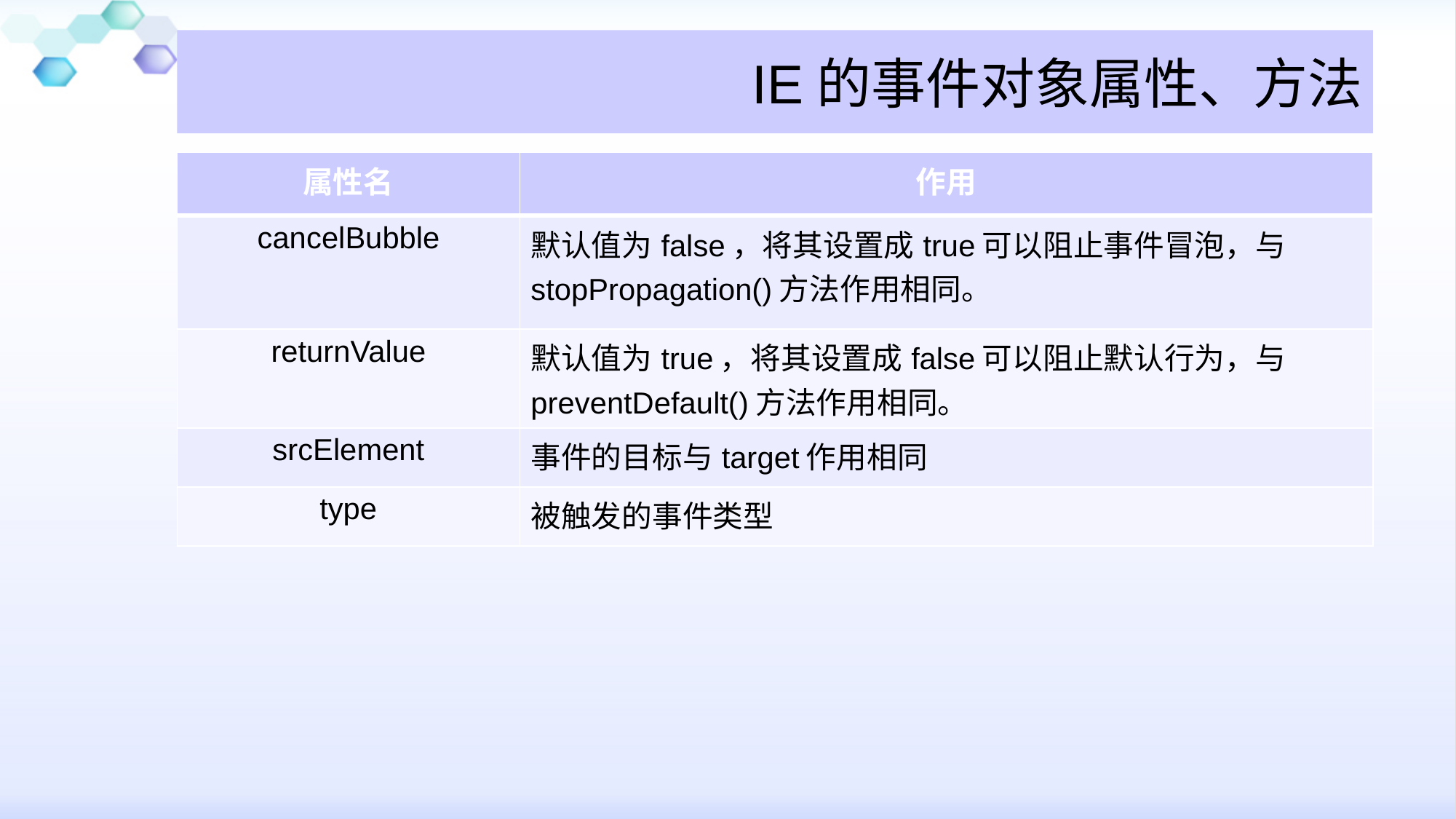

# IE的事件对象属性、方法
| 属性名 | 作用 |
| --- | --- |
| cancelBubble | 默认值为false，将其设置成true可以阻止事件冒泡，与stopPropagation()方法作用相同。 |
| returnValue | 默认值为true，将其设置成false可以阻止默认行为，与preventDefault()方法作用相同。 |
| srcElement | 事件的目标与target作用相同 |
| type | 被触发的事件类型 |